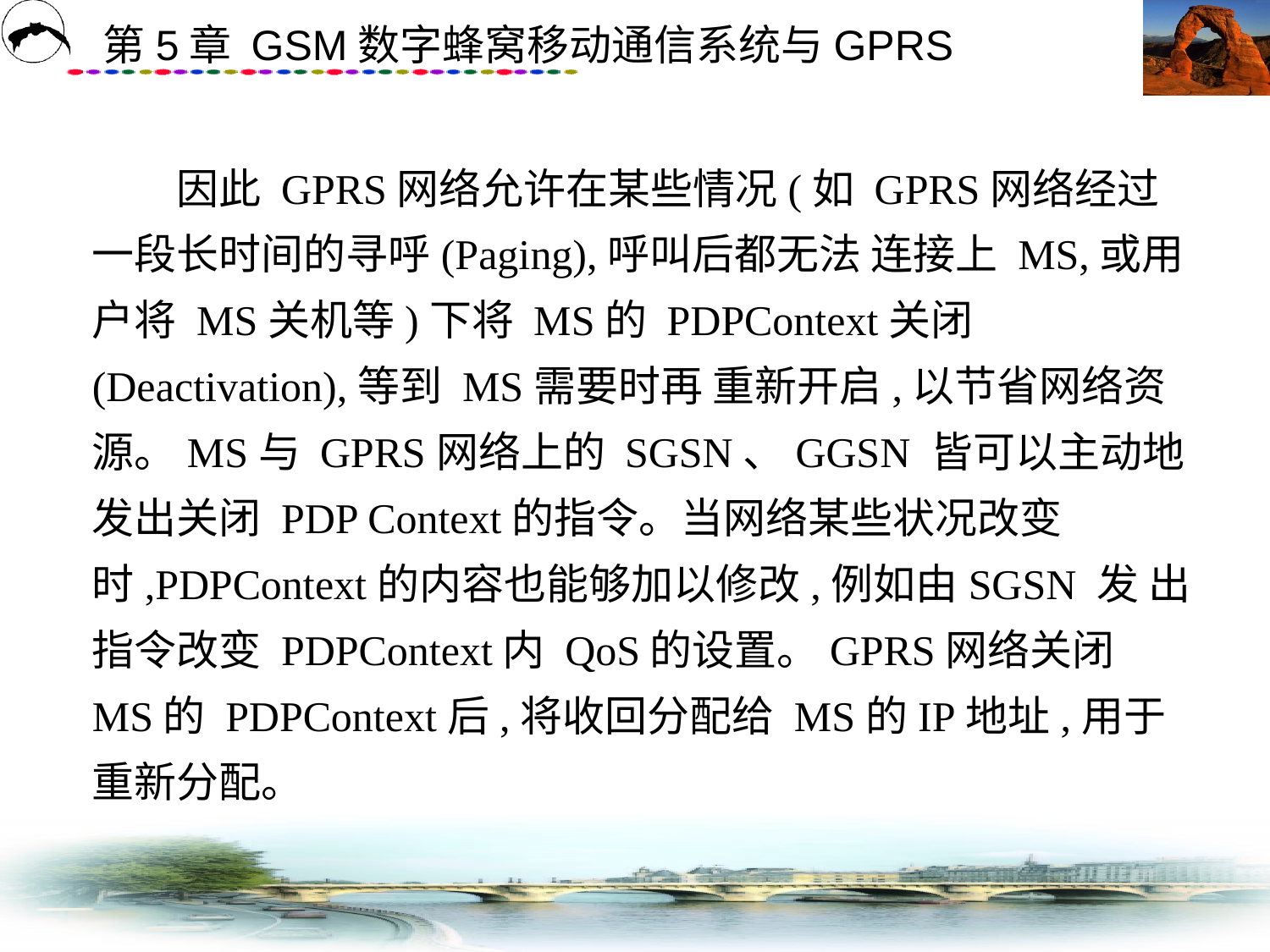

# 因此 GPRS网络允许在某些情况(如 GPRS网络经过一段长时间的寻呼(Paging),呼叫后都无法 连接上 MS,或用户将 MS关机等)下将 MS的 PDPContext关闭(Deactivation),等到 MS需要时再 重新开启,以节省网络资源。MS与 GPRS网络上的 SGSN、GGSN 皆可以主动地发出关闭 PDP Context的指令。当网络某些状况改变时,PDPContext的内容也能够加以修改,例如由SGSN 发 出指令改变 PDPContext内 QoS的设置。GPRS网络关闭 MS的 PDPContext后,将收回分配给 MS的IP地址,用于重新分配。